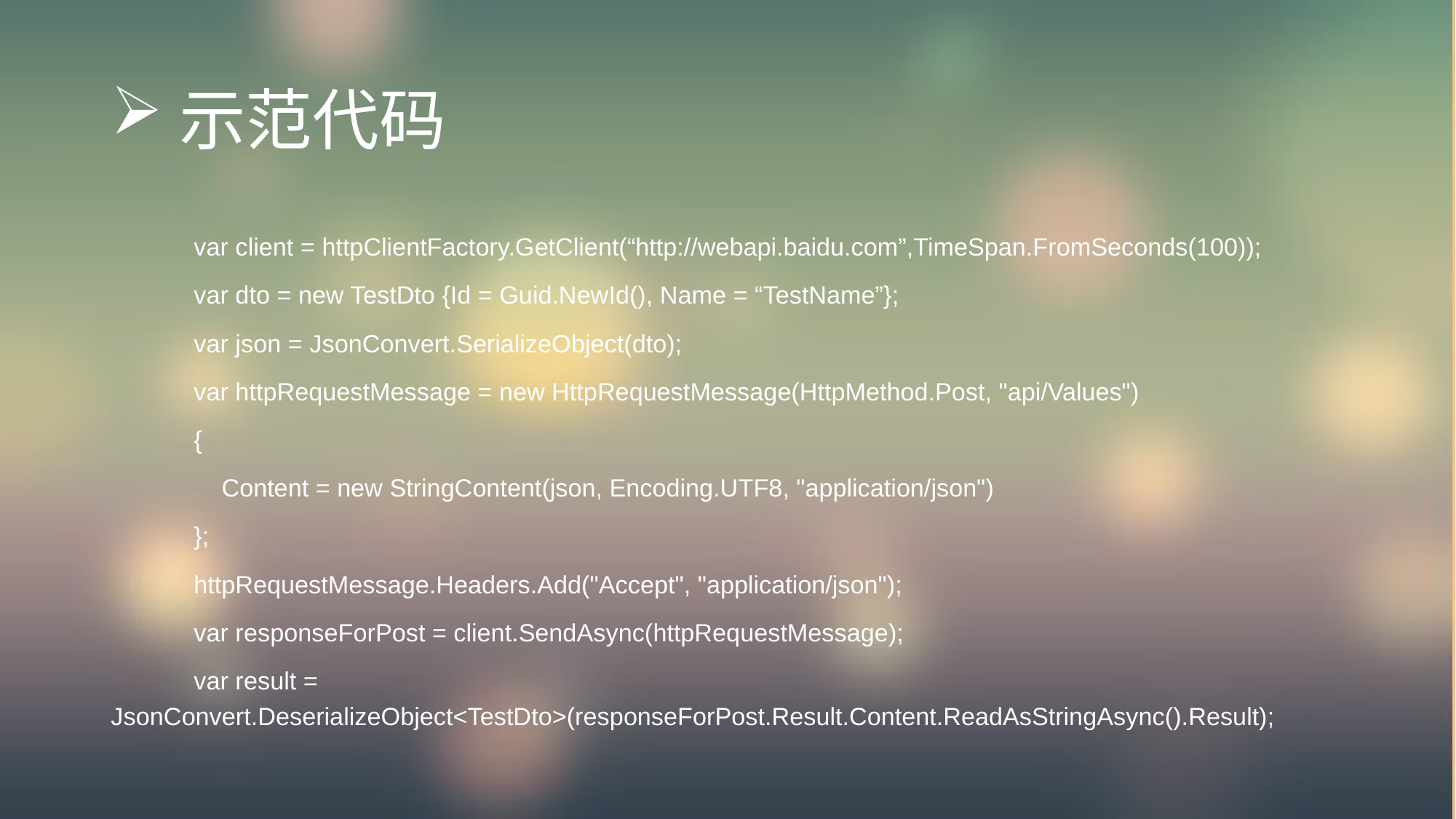

# 示范代码
            var client = httpClientFactory.GetClient(“http://webapi.baidu.com”,TimeSpan.FromSeconds(100));
            var dto = new TestDto {Id = Guid.NewId(), Name = “TestName”};
            var json = JsonConvert.SerializeObject(dto);
            var httpRequestMessage = new HttpRequestMessage(HttpMethod.Post, "api/Values")
            {
                Content = new StringContent(json, Encoding.UTF8, "application/json")
            };
            httpRequestMessage.Headers.Add("Accept", "application/json");
            var responseForPost = client.SendAsync(httpRequestMessage);
            var result = JsonConvert.DeserializeObject<TestDto>(responseForPost.Result.Content.ReadAsStringAsync().Result);